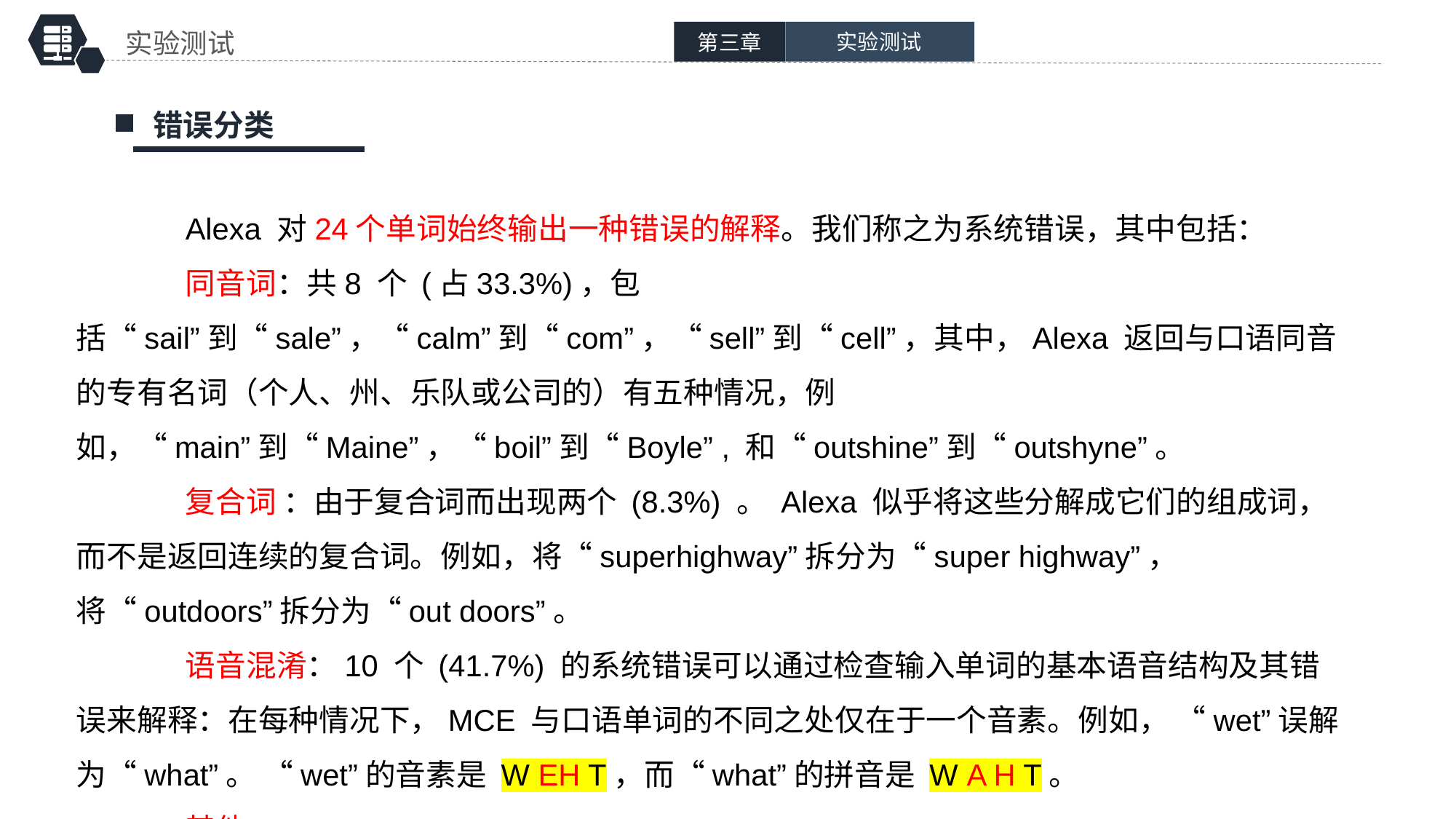

实验测试
实验测试
第三章

错误分类

	Alexa 对24个单词始终输出一种错误的解释。我们称之为系统错误，其中包括：
	同音词：共8 个 (占33.3%)，包括“sail”到“sale”，“calm”到“com”，“sell”到“cell”，其中，Alexa 返回与口语同音的专有名词（个人、州、乐队或公司的）有五种情况，例如，“main”到“Maine”，“boil”到“Boyle” , 和“outshine”到“outshyne”。
	复合词 ：由于复合词而出现两个 (8.3%) 。 Alexa 似乎将这些分解成它们的组成词，而不是返回连续的复合词。例如，将“superhighway”拆分为“super highway”，将“outdoors”拆分为“out doors”。
	语音混淆：10 个 (41.7%) 的系统错误可以通过检查输入单词的基本语音结构及其错误来解释：在每种情况下，MCE 与口语单词的不同之处仅在于一个音素。例如， “wet”误解为“what”。 “wet”的音素是 W EH T，而“what”的拼音是 W A H T。
	其他……